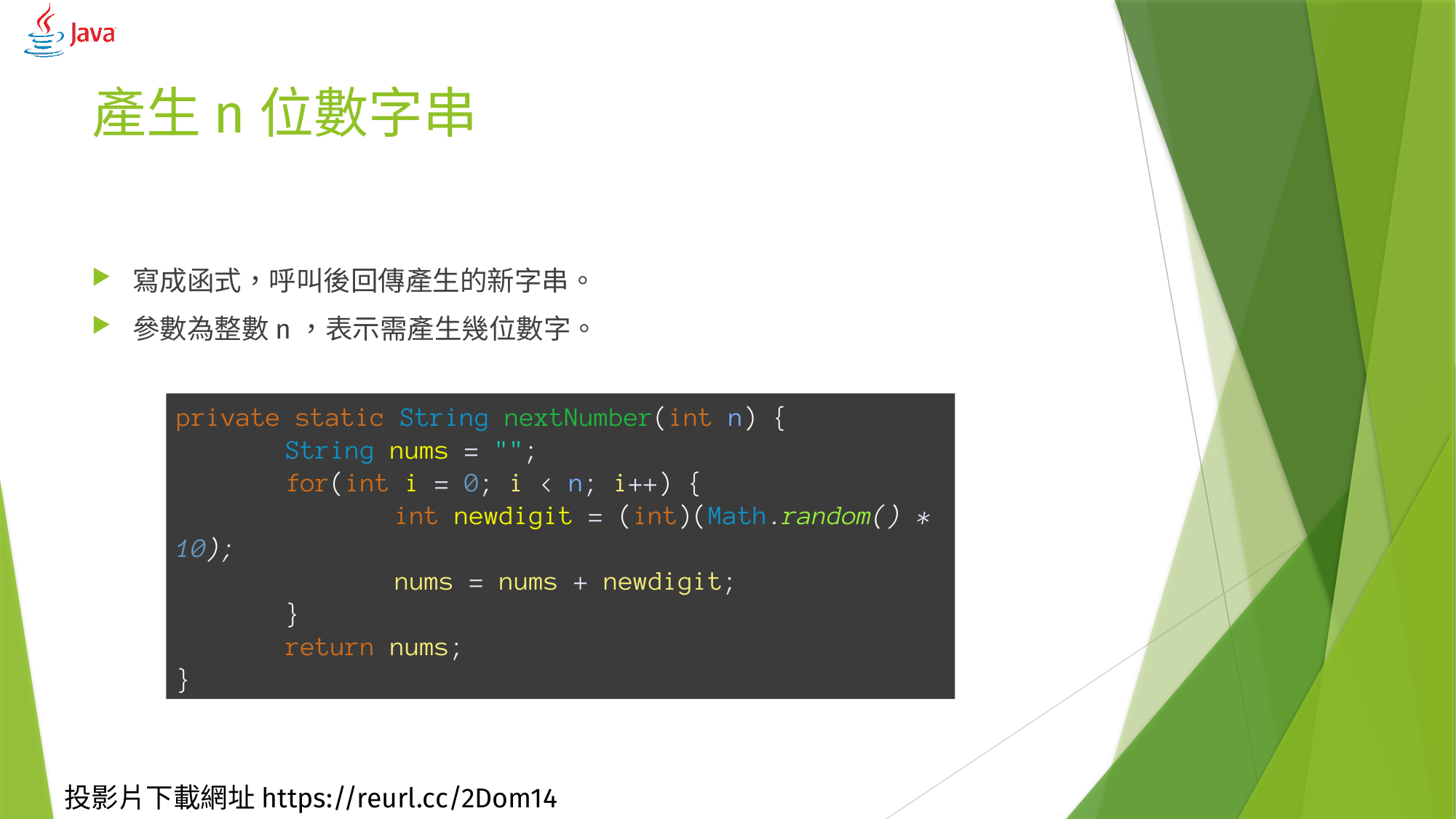

# 產生n位數字串
寫成函式，呼叫後回傳產生的新字串。
參數為整數n，表示需產生幾位數字。
private static String nextNumber(int n) {
	String nums = "";
	for(int i = 0; i < n; i++) {
		int newdigit = (int)(Math.random() * 10);
		nums = nums + newdigit;
	}
	return nums;
}